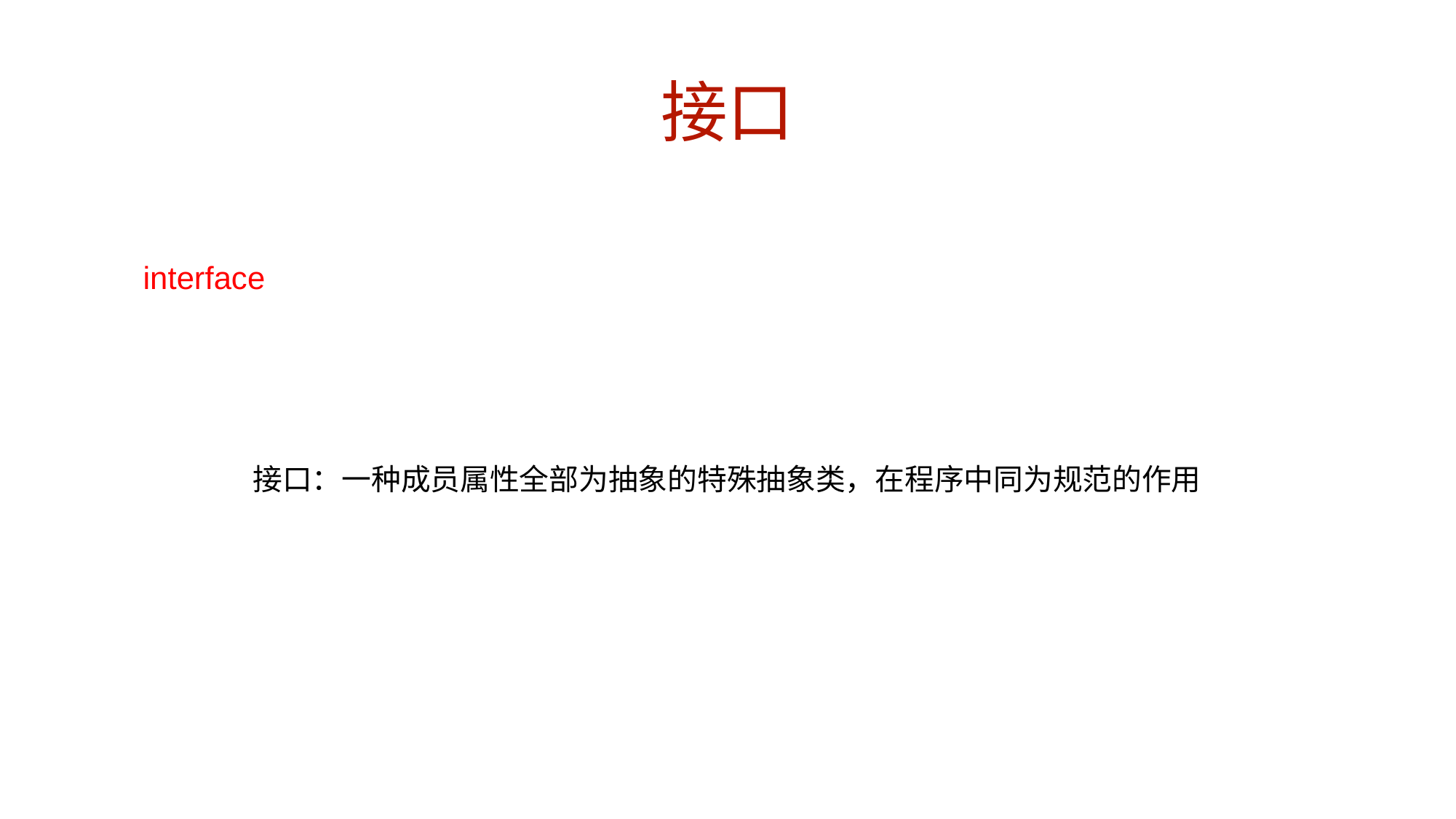

# 接口
interface
接口：一种成员属性全部为抽象的特殊抽象类，在程序中同为规范的作用